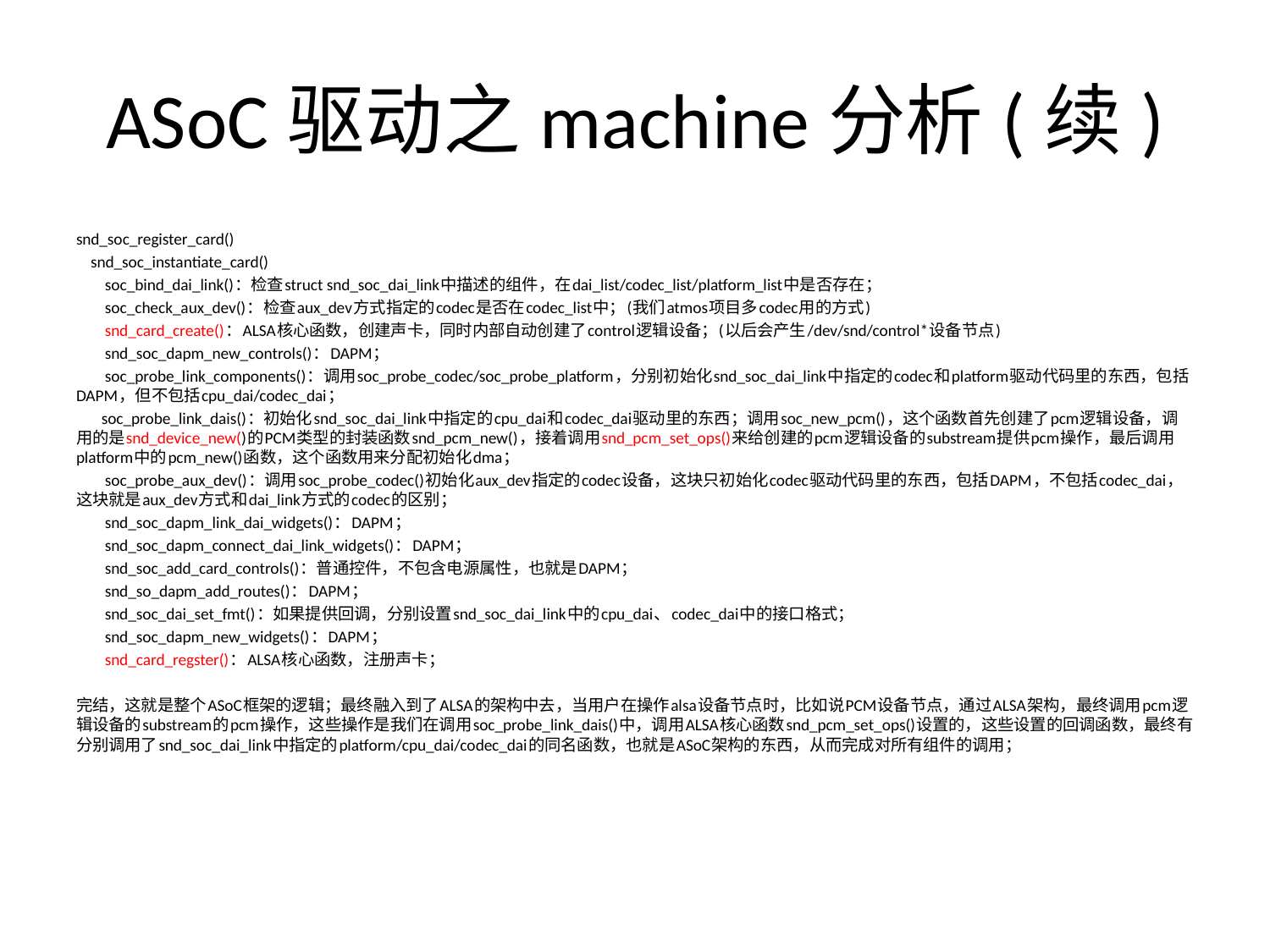

# ASoC驱动之machine分析(续)
snd_soc_register_card()
    snd_soc_instantiate_card()
        soc_bind_dai_link()：检查struct snd_soc_dai_link中描述的组件，在dai_list/codec_list/platform_list中是否存在；
        soc_check_aux_dev()：检查aux_dev方式指定的codec是否在codec_list中；(我们atmos项目多codec用的方式)
        snd_card_create()：ALSA核心函数，创建声卡，同时内部自动创建了control逻辑设备；(以后会产生/dev/snd/control*设备节点)
        snd_soc_dapm_new_controls()：DAPM；
        soc_probe_link_components()：调用soc_probe_codec/soc_probe_platform，分别初始化snd_soc_dai_link中指定的codec和platform驱动代码里的东西，包括DAPM，但不包括cpu_dai/codec_dai；
       soc_probe_link_dais()：初始化snd_soc_dai_link中指定的cpu_dai和codec_dai驱动里的东西；调用soc_new_pcm()，这个函数首先创建了pcm逻辑设备，调用的是snd_device_new()的PCM类型的封装函数snd_pcm_new()，接着调用snd_pcm_set_ops()来给创建的pcm逻辑设备的substream提供pcm操作，最后调用platform中的pcm_new()函数，这个函数用来分配初始化dma；
        soc_probe_aux_dev()：调用soc_probe_codec()初始化aux_dev指定的codec设备，这块只初始化codec驱动代码里的东西，包括DAPM，不包括codec_dai，这块就是aux_dev方式和dai_link方式的codec的区别；
        snd_soc_dapm_link_dai_widgets()：DAPM；
        snd_soc_dapm_connect_dai_link_widgets()：DAPM；
        snd_soc_add_card_controls()：普通控件，不包含电源属性，也就是DAPM；
        snd_so_dapm_add_routes()：DAPM；
        snd_soc_dai_set_fmt()：如果提供回调，分别设置snd_soc_dai_link中的cpu_dai、codec_dai中的接口格式；
        snd_soc_dapm_new_widgets()：DAPM；
        snd_card_regster()：ALSA核心函数，注册声卡；

完结，这就是整个ASoC框架的逻辑；最终融入到了ALSA的架构中去，当用户在操作alsa设备节点时，比如说PCM设备节点，通过ALSA架构，最终调用pcm逻辑设备的substream的pcm操作，这些操作是我们在调用soc_probe_link_dais()中，调用ALSA核心函数snd_pcm_set_ops()设置的，这些设置的回调函数，最终有分别调用了snd_soc_dai_link中指定的platform/cpu_dai/codec_dai的同名函数，也就是ASoC架构的东西，从而完成对所有组件的调用；